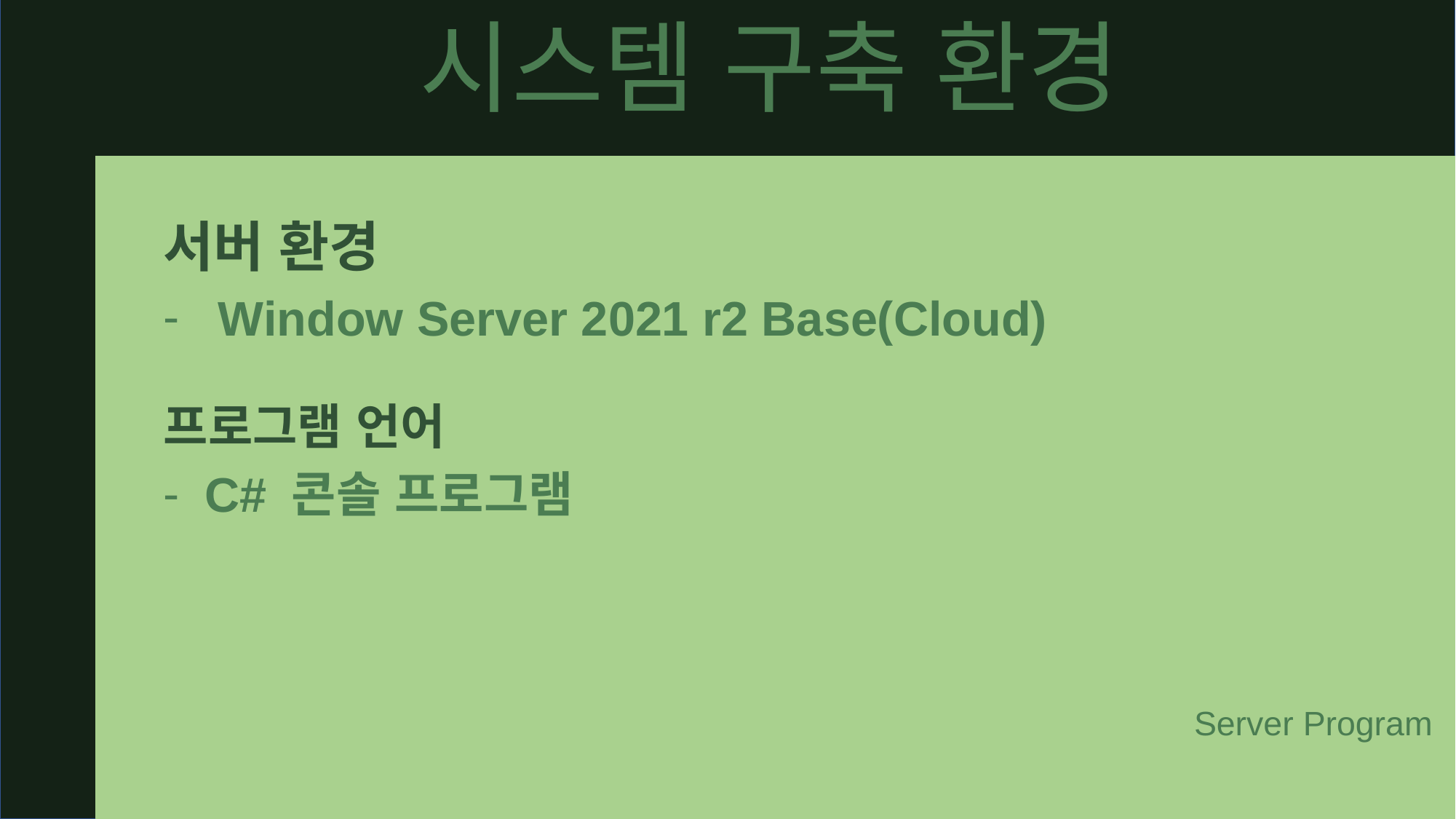

# 시스템 구축 환경

서버 환경
Window Server 2021 r2 Base(Cloud)

프로그램 언어
C# 콘솔 프로그램

Server Program